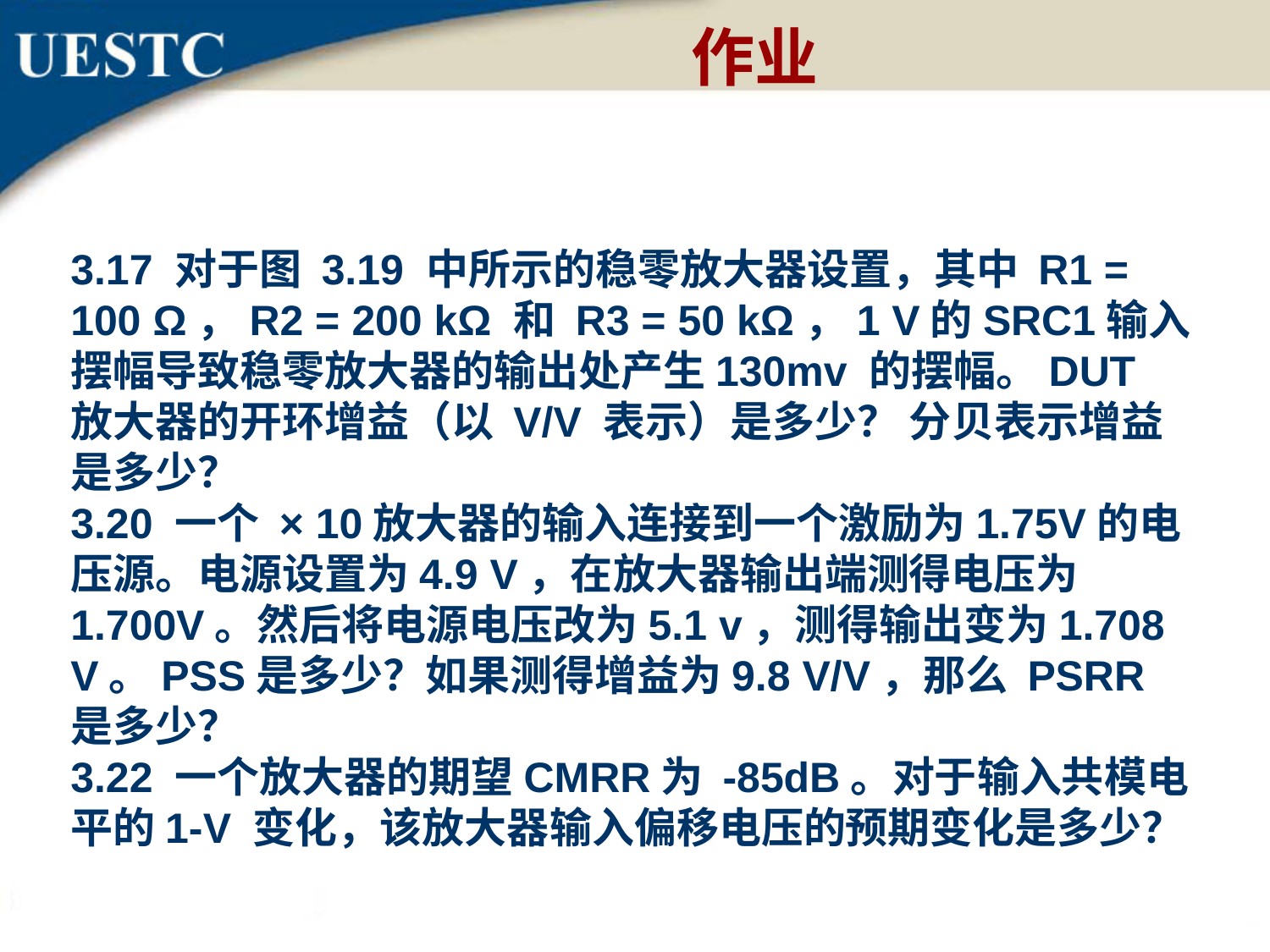

作业
3.17 对于图 3.19 中所示的稳零放大器设置，其中 R1 = 100 Ω，R2 = 200 kΩ 和 R3 = 50 kΩ，1 V的SRC1输入摆幅导致稳零放大器的输出处产生130mv 的摆幅。DUT 放大器的开环增益（以 V/V 表示）是多少？ 分贝表示增益是多少？
3.20 一个 × 10放大器的输入连接到一个激励为1.75V的电压源。电源设置为4.9 V，在放大器输出端测得电压为1.700V。然后将电源电压改为5.1 v，测得输出变为1.708 V。PSS是多少？如果测得增益为9.8 V/V，那么 PSRR 是多少？
3.22 一个放大器的期望CMRR为 -85dB。对于输入共模电平的1-V 变化，该放大器输入偏移电压的预期变化是多少？